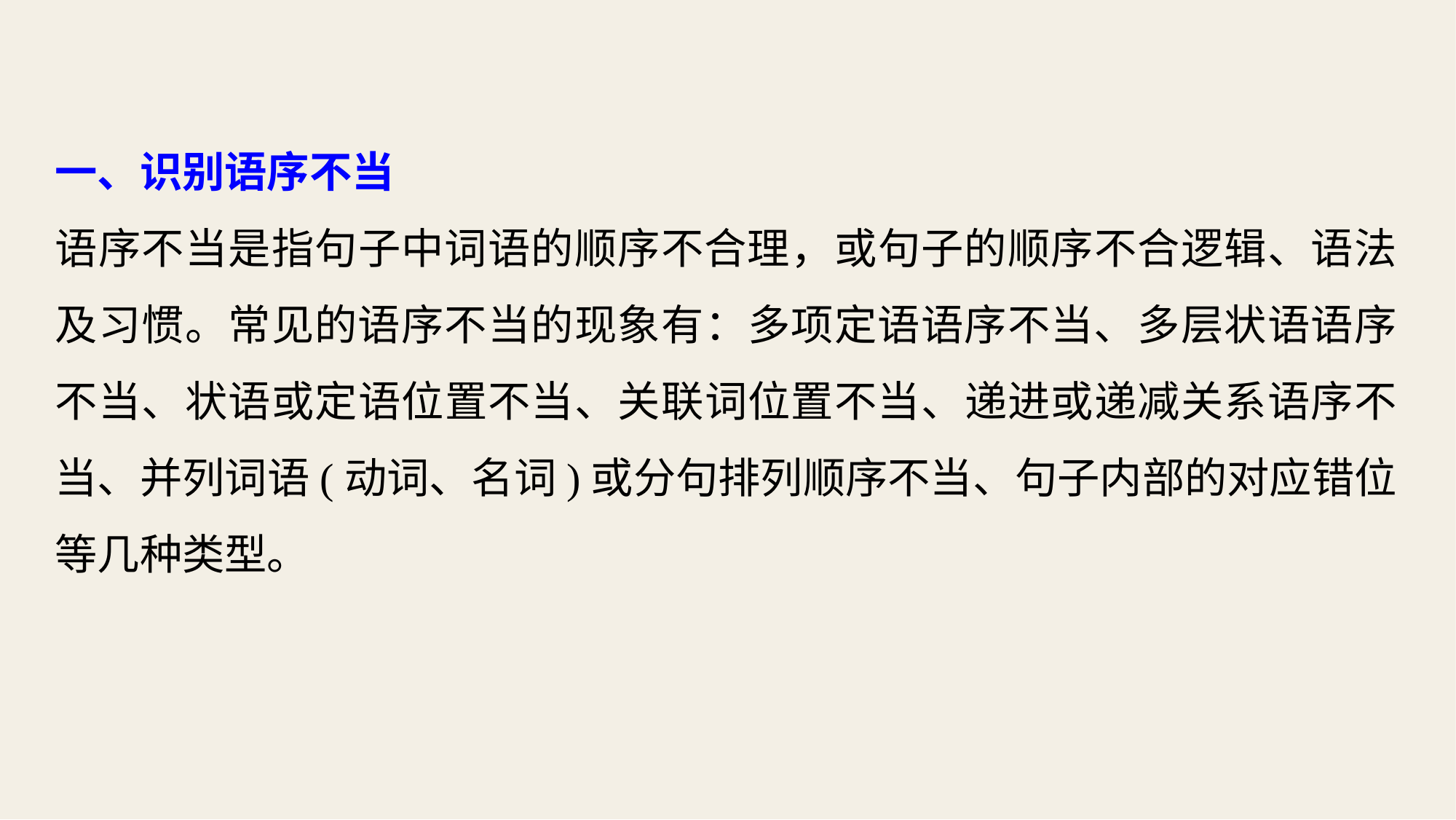

一、识别语序不当
语序不当是指句子中词语的顺序不合理，或句子的顺序不合逻辑、语法及习惯。常见的语序不当的现象有：多项定语语序不当、多层状语语序不当、状语或定语位置不当、关联词位置不当、递进或递减关系语序不当、并列词语(动词、名词)或分句排列顺序不当、句子内部的对应错位等几种类型。